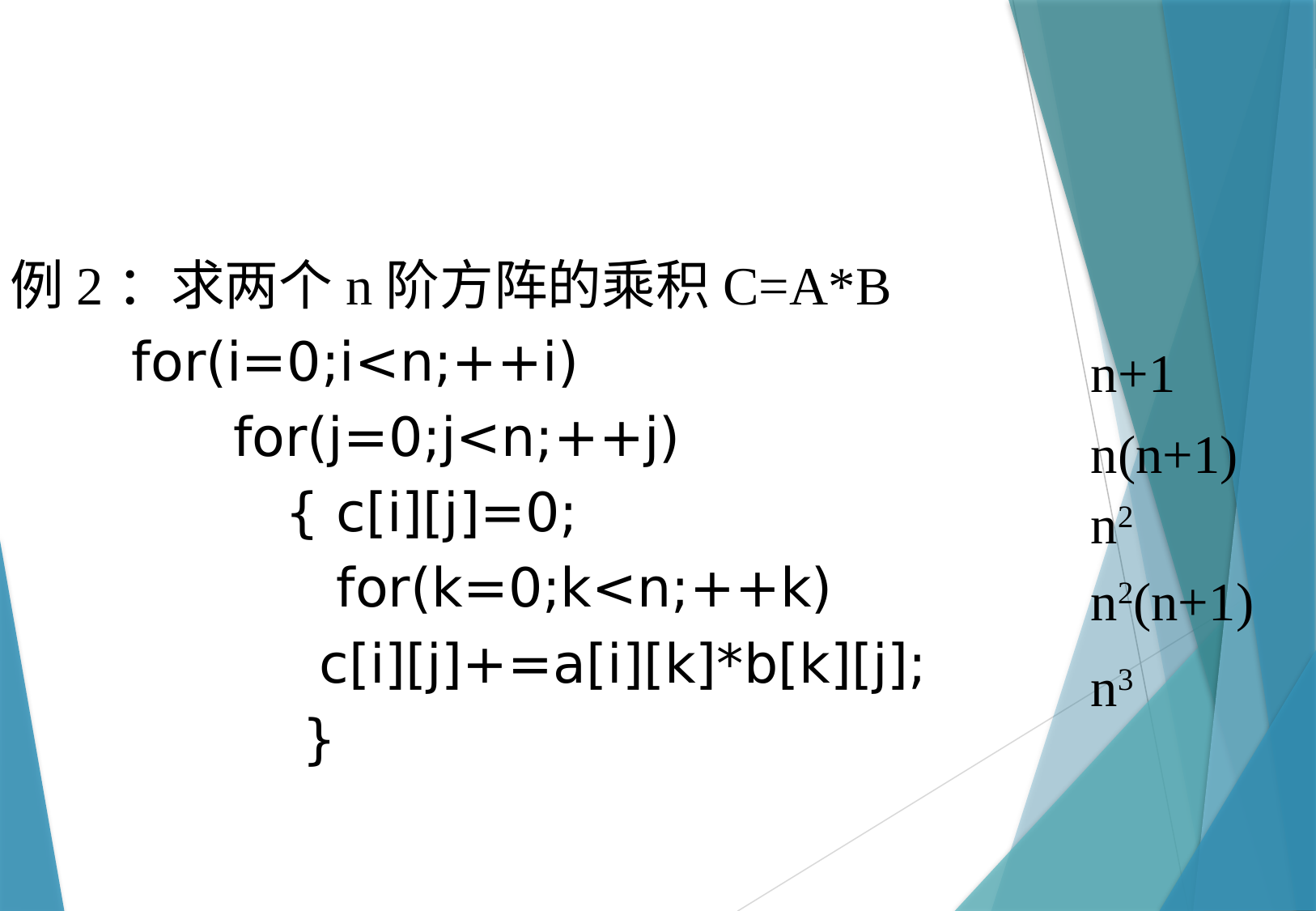

例2：求两个n阶方阵的乘积C=A*B
         for(i=0;i<n;++i)
             for(j=0;j<n;++j)
                { c[i][j]=0;
                   for(k=0;k<n;++k)
                  c[i][j]+=a[i][k]*b[k][j];
                 }
n+1
n(n+1)
n2
n2(n+1)
n3